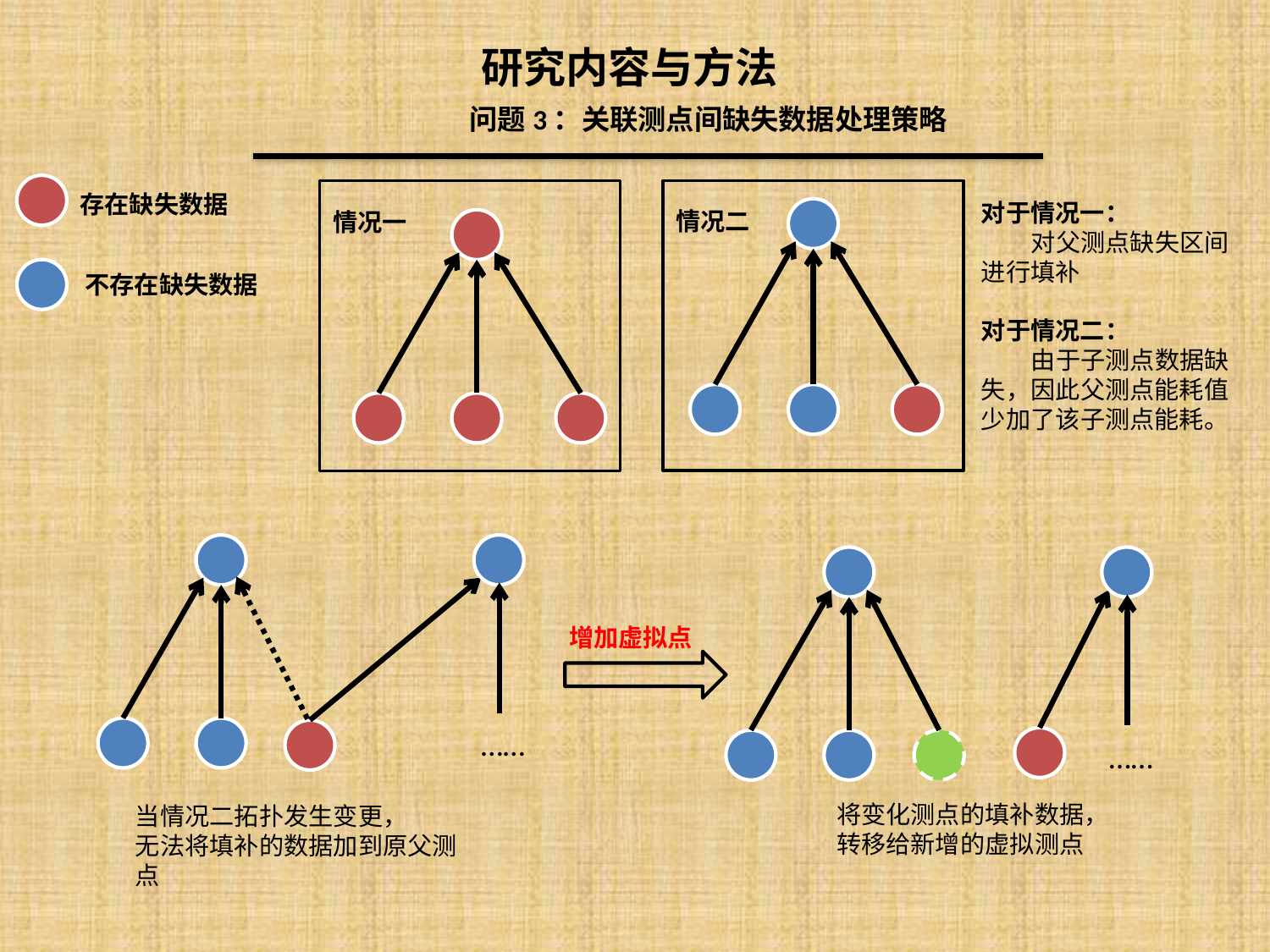

研究内容与方法
问题3：关联测点间缺失数据处理策略

存在缺失数据
对于情况一：
        对父测点缺失区间进行填补

对于情况二：
        由于子测点数据缺失，因此父测点能耗值少加了该子测点能耗。

情况二
情况一

不存在缺失数据

增加虚拟点

……

……
将变化测点的填补数据，转移给新增的虚拟测点
当情况二拓扑发生变更，
无法将填补的数据加到原父测点